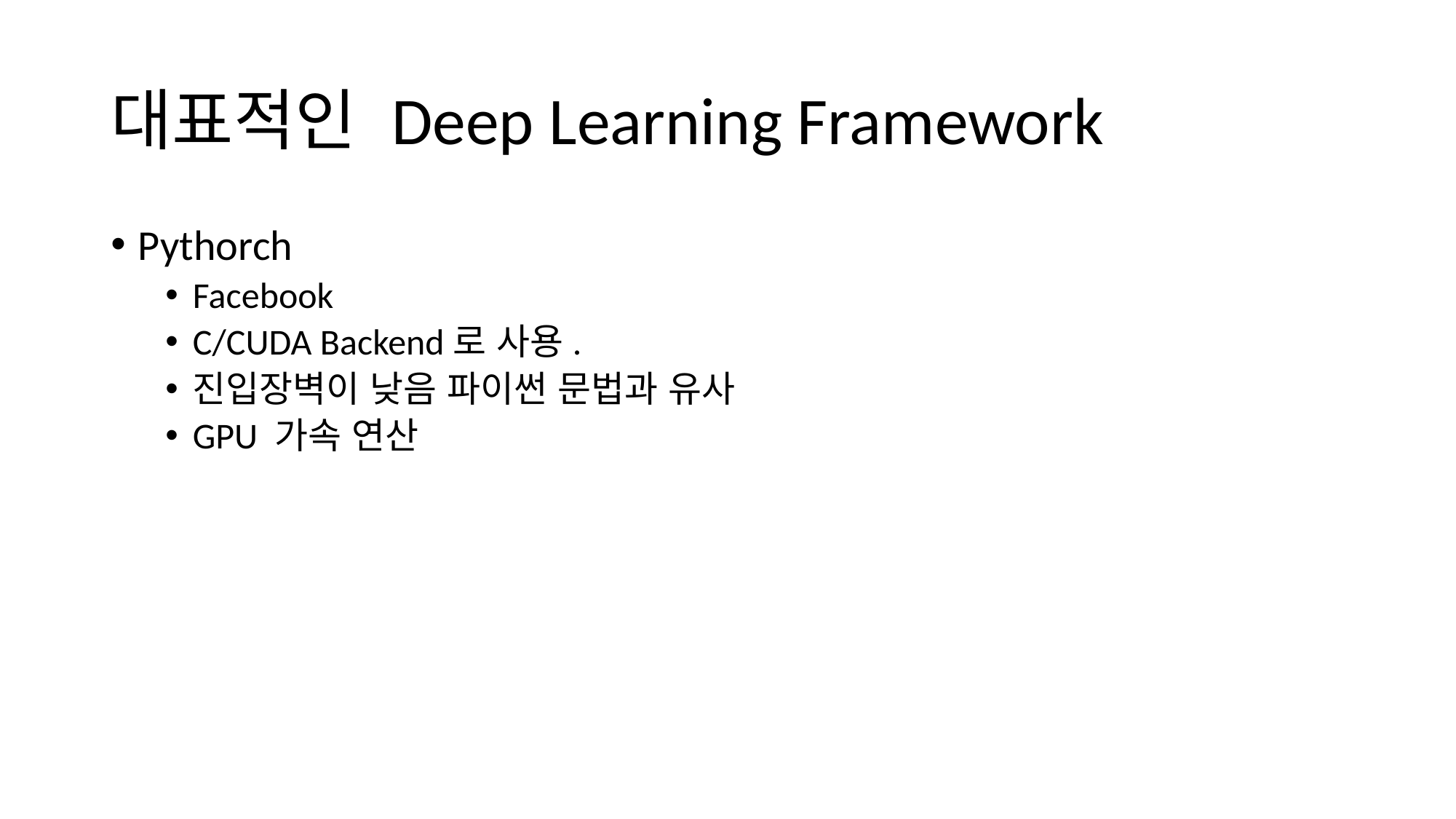

# 대표적인 Deep Learning Framework
Pythorch
Facebook
C/CUDA Backend로 사용.
진입장벽이 낮음 파이썬 문법과 유사
GPU 가속 연산